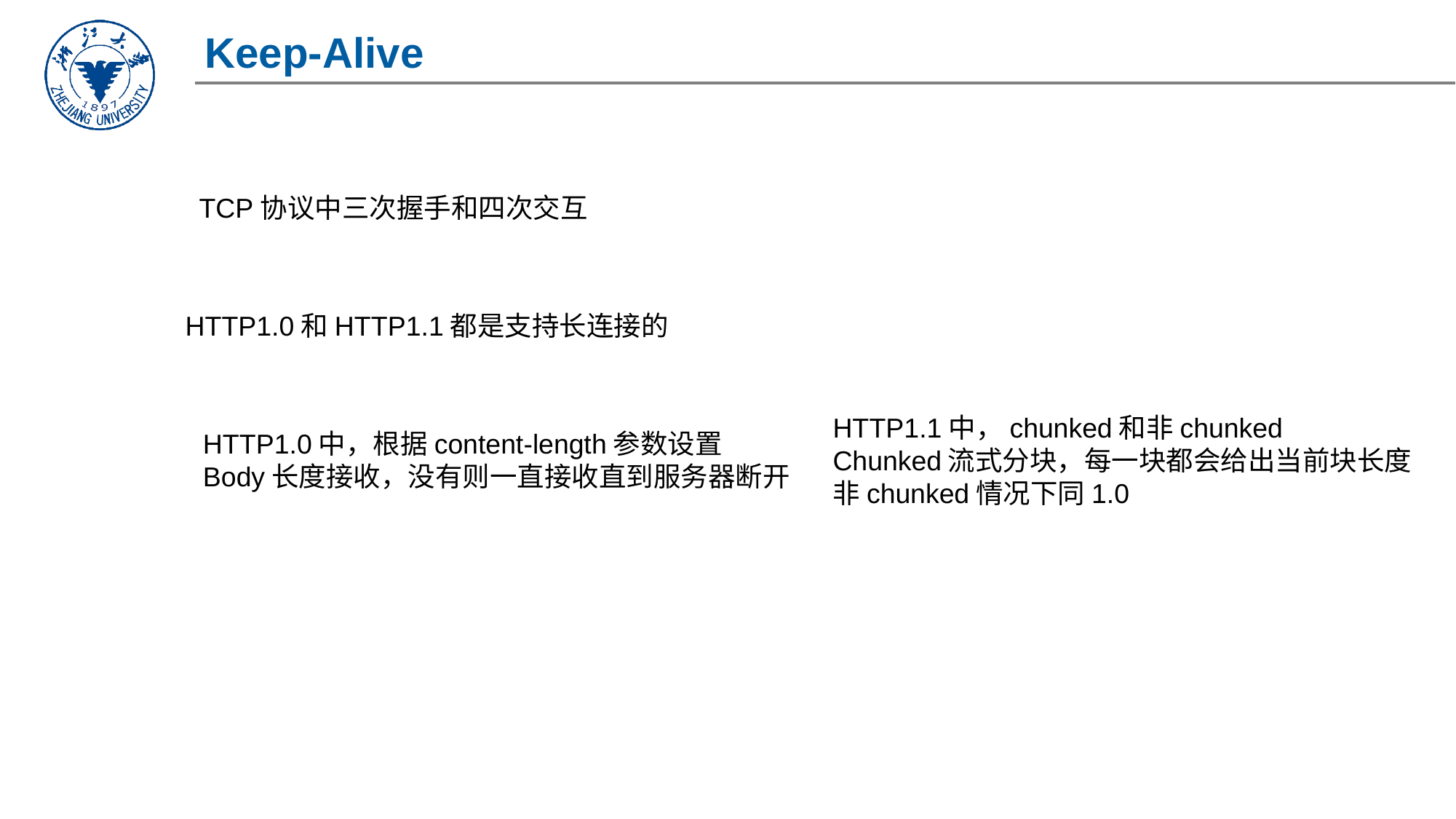

Keep-Alive
TCP协议中三次握手和四次交互
HTTP1.0和HTTP1.1都是支持长连接的
HTTP1.1中，chunked和非chunked
Chunked流式分块，每一块都会给出当前块长度
非chunked情况下同1.0
HTTP1.0中，根据content-length参数设置
Body长度接收，没有则一直接收直到服务器断开